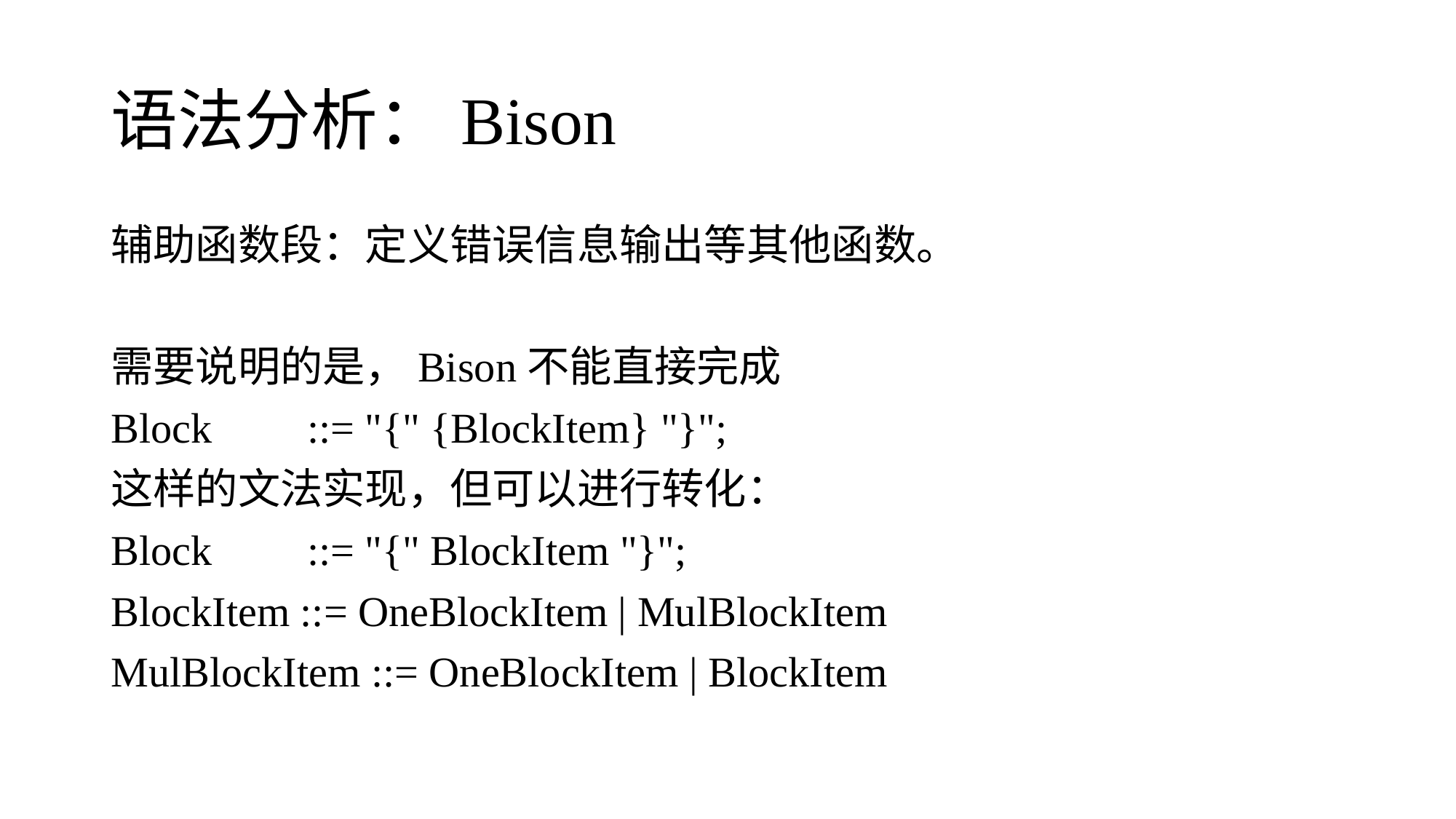

# 语法分析：Bison
辅助函数段：定义错误信息输出等其他函数。

需要说明的是，Bison不能直接完成
Block         ::= "{" {BlockItem} "}";
这样的文法实现，但可以进行转化：
Block         ::= "{" BlockItem "}";
BlockItem ::= OneBlockItem | MulBlockItem
MulBlockItem ::= OneBlockItem | BlockItem